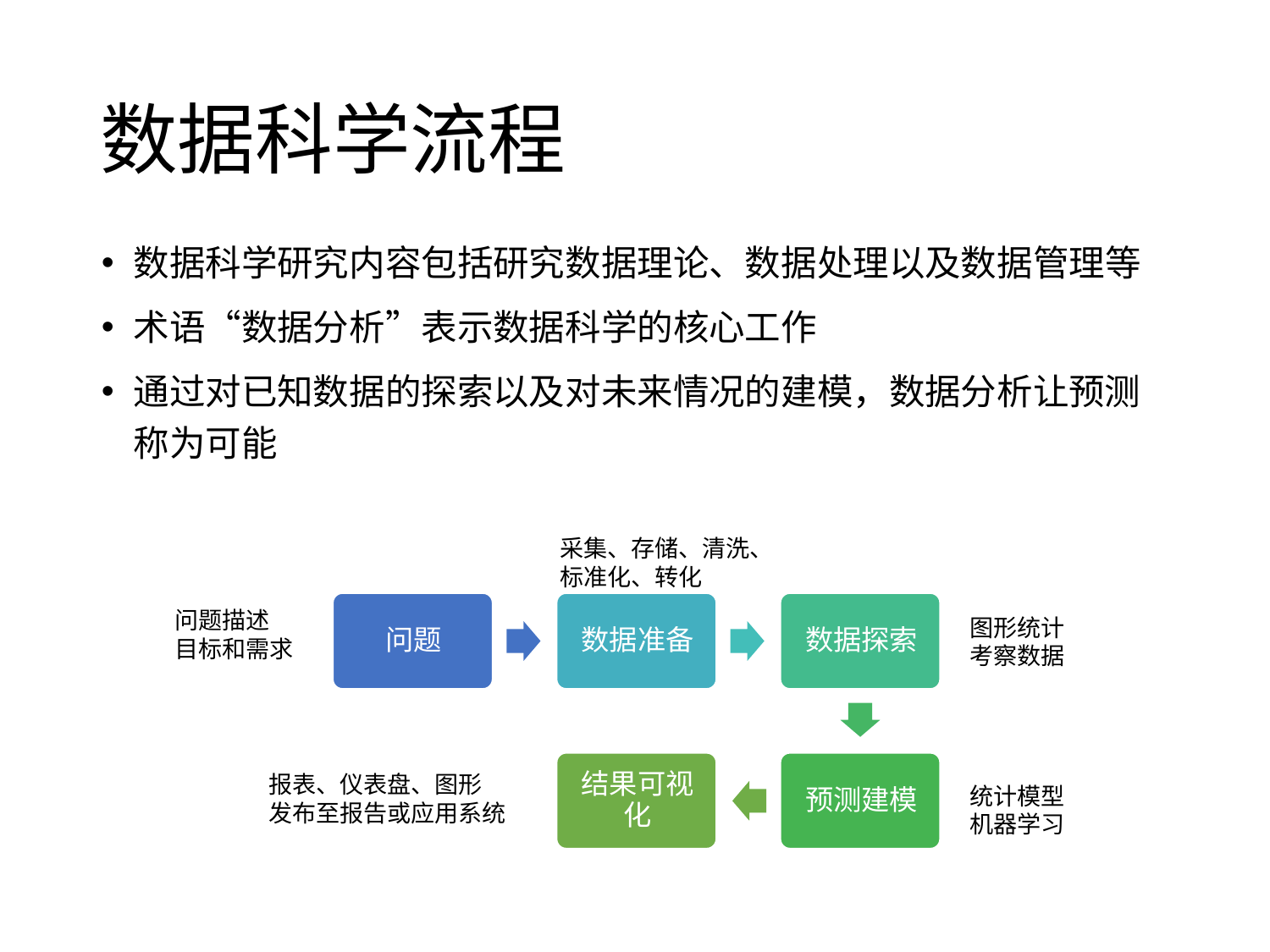

# 数据科学流程
数据科学研究内容包括研究数据理论、数据处理以及数据管理等
术语“数据分析”表示数据科学的核心工作
通过对已知数据的探索以及对未来情况的建模，数据分析让预测称为可能
采集、存储、清洗、标准化、转化
问题

数据准备

数据探索

预测建模

结果可视化
问题描述
目标和需求
图形统计
考察数据
报表、仪表盘、图形
发布至报告或应用系统
统计模型
机器学习